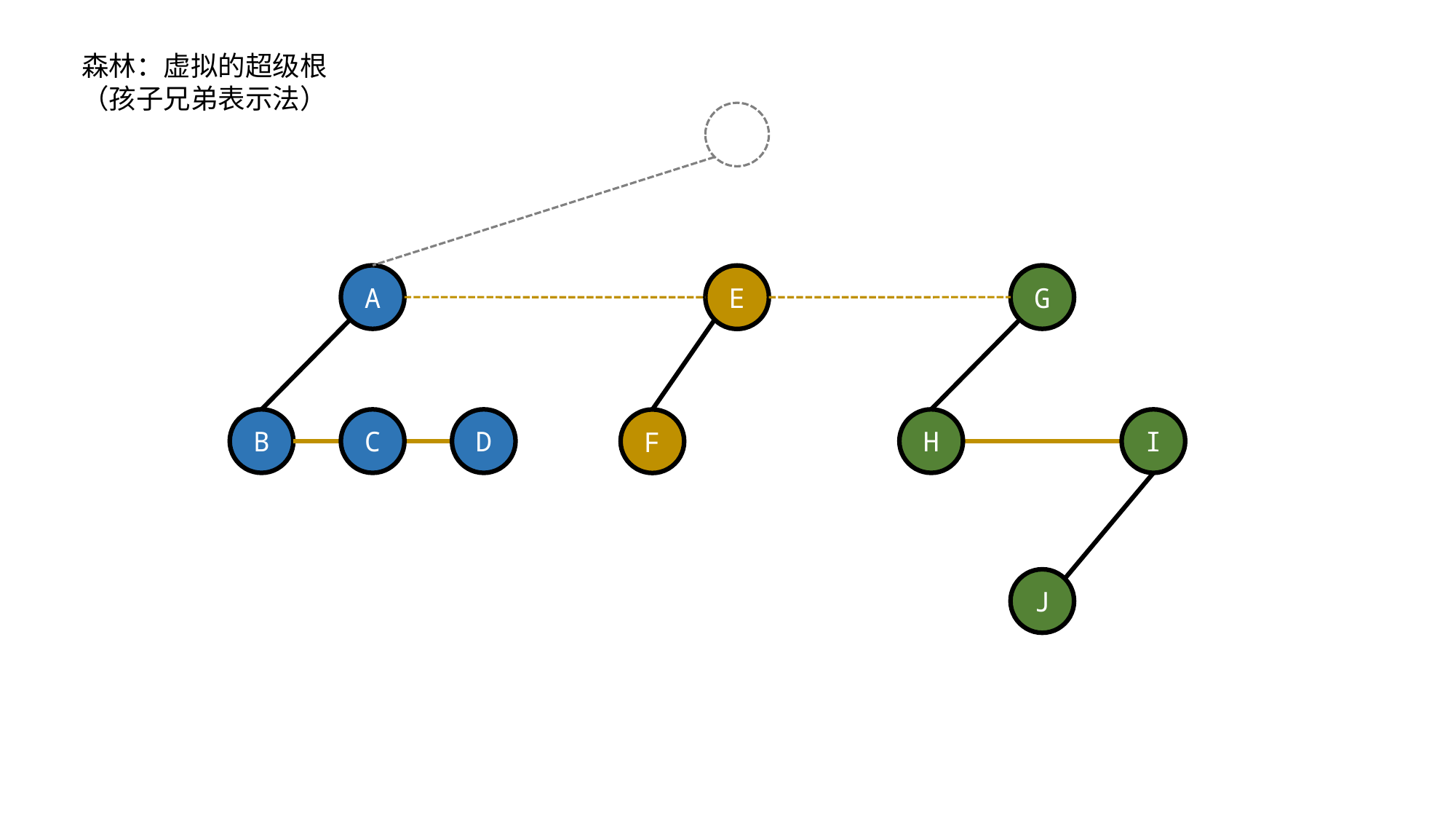

森林：虚拟的超级根
（孩子兄弟表示法）

A
G
E
B
C
D
H
I
F
J